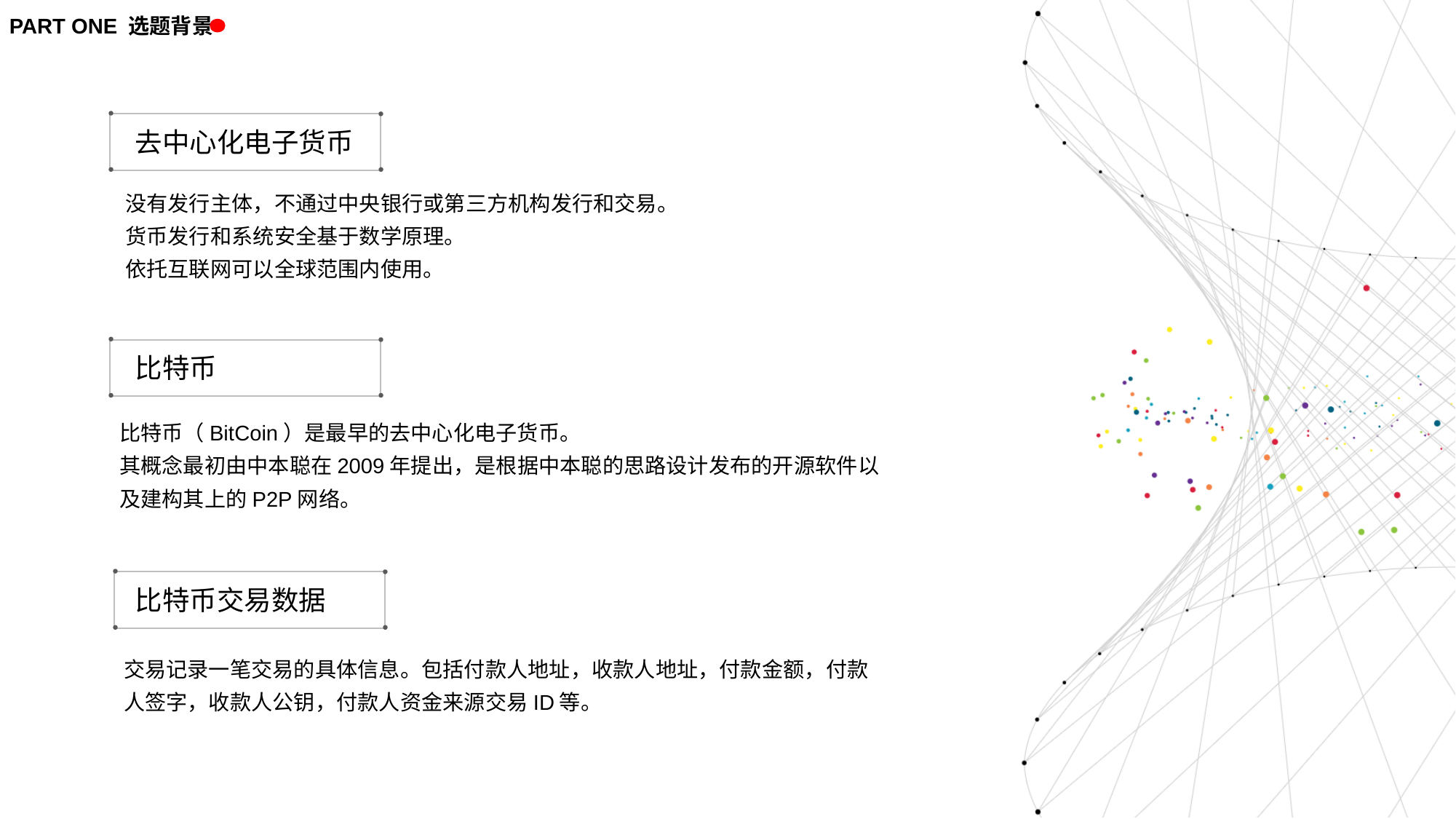

PART ONE 选题背景

去中心化电子货币
没有发行主体，不通过中央银行或第三方机构发行和交易。
货币发行和系统安全基于数学原理。
依托互联网可以全球范围内使用。

比特币
比特币（BitCoin）是最早的去中心化电子货币。
其概念最初由中本聪在2009年提出，是根据中本聪的思路设计发布的开源软件以及建构其上的P2P网络。

比特币交易数据
交易记录一笔交易的具体信息。包括付款人地址，收款人地址，付款金额，付款人签字，收款人公钥，付款人资金来源交易ID等。